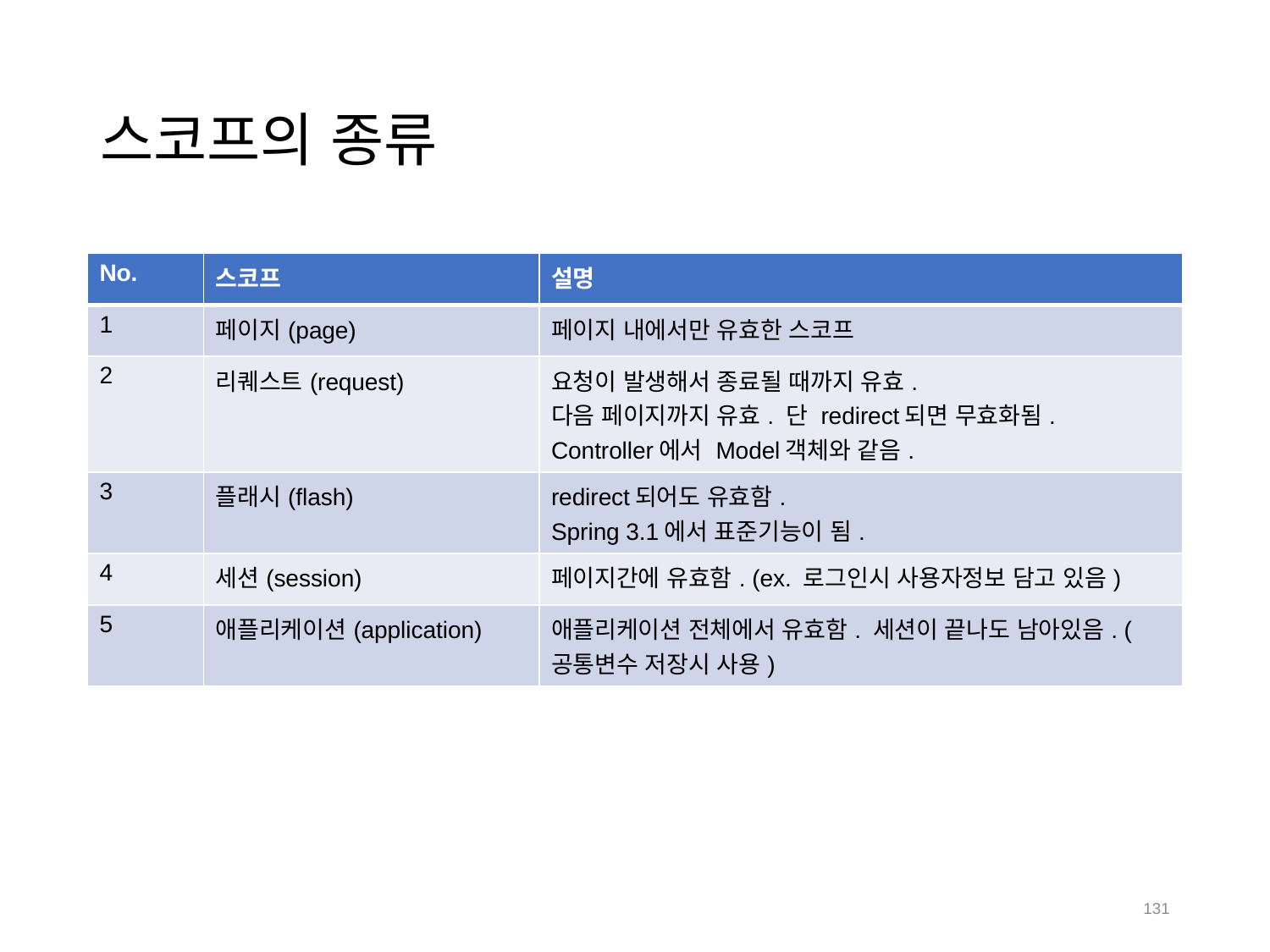

# 스코프의 종류
| No. | 스코프 | 설명 |
| --- | --- | --- |
| 1 | 페이지(page) | 페이지 내에서만 유효한 스코프 |
| 2 | 리퀘스트(request) | 요청이 발생해서 종료될 때까지 유효. 다음 페이지까지 유효. 단 redirect되면 무효화됨. Controller에서 Model객체와 같음. |
| 3 | 플래시(flash) | redirect되어도 유효함. Spring 3.1에서 표준기능이 됨. |
| 4 | 세션(session) | 페이지간에 유효함. (ex. 로그인시 사용자정보 담고 있음) |
| 5 | 애플리케이션(application) | 애플리케이션 전체에서 유효함. 세션이 끝나도 남아있음. (공통변수 저장시 사용) |
131